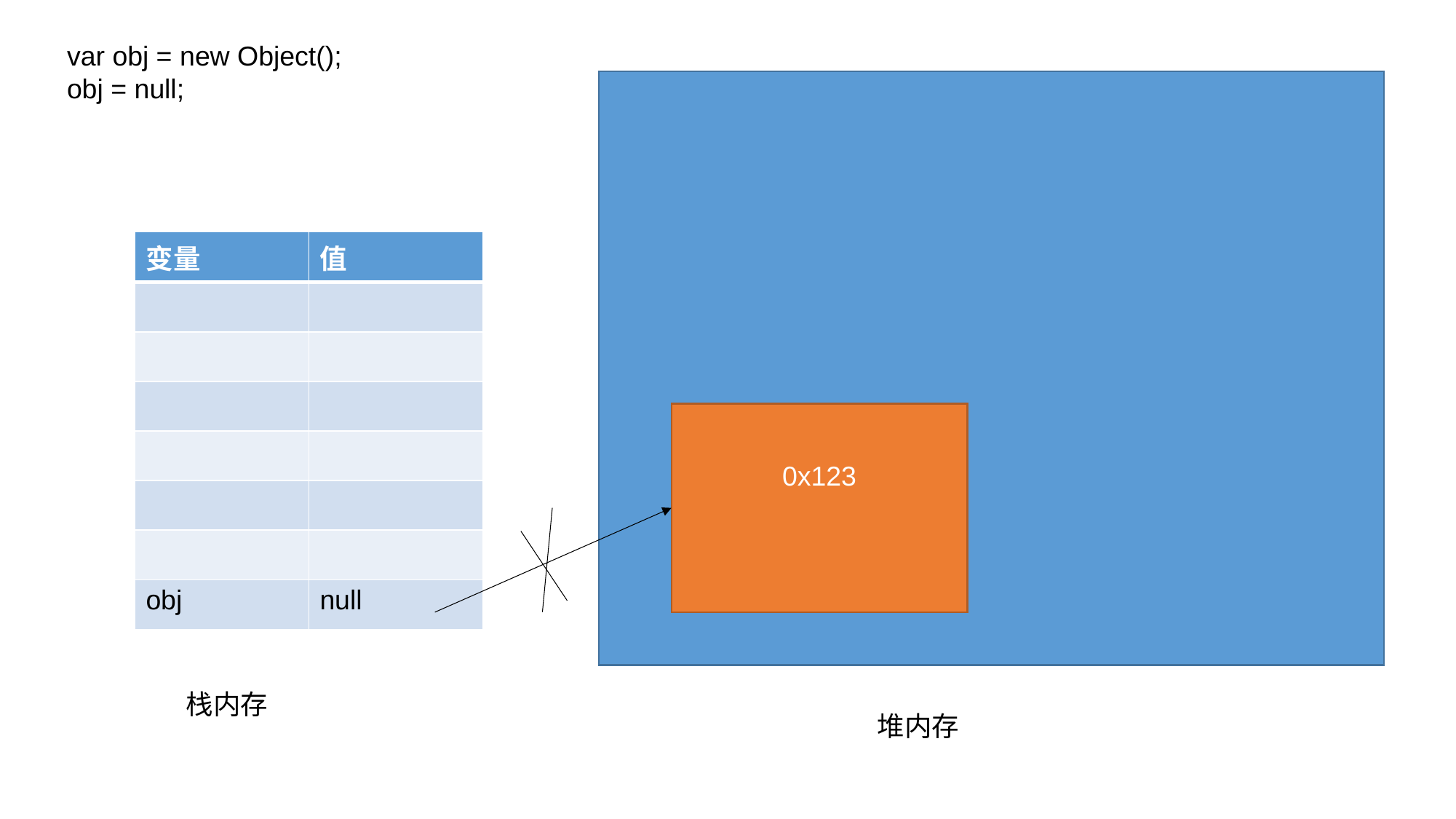

var obj = new Object();
obj = null;

| 变量 | 值 |
| --- | --- |
|  |  |
|  |  |
|  |  |
|  |  |
|  |  |
|  |  |
| obj | null |
0x123

栈内存
堆内存